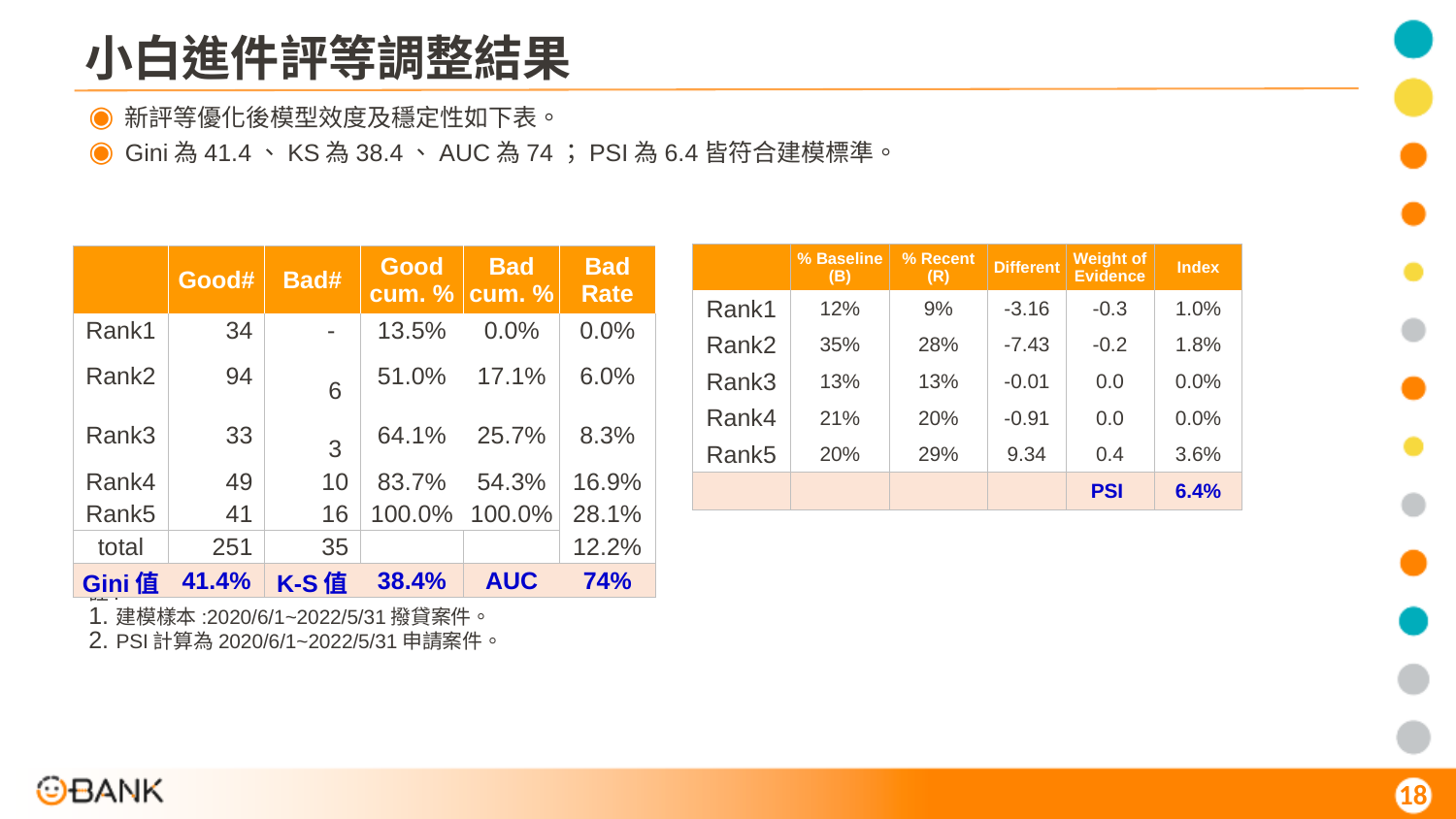

小白進件評等調整結果
新評等優化後模型效度及穩定性如下表。
Gini為41.4、KS為38.4、AUC為74；PSI為6.4皆符合建模標準。
|  | % Baseline (B) | % Recent (R) | Different | Weight of Evidence | Index |
| --- | --- | --- | --- | --- | --- |
| Rank1 | 12% | 9% | -3.16 | -0.3 | 1.0% |
| Rank2 | 35% | 28% | -7.43 | -0.2 | 1.8% |
| Rank3 | 13% | 13% | -0.01 | 0.0 | 0.0% |
| Rank4 | 21% | 20% | -0.91 | 0.0 | 0.0% |
| Rank5 | 20% | 29% | 9.34 | 0.4 | 3.6% |
|  |  |  |  | PSI | 6.4% |
|  | Good# | Bad# | Good cum. % | Bad cum. % | Bad Rate |
| --- | --- | --- | --- | --- | --- |
| Rank1 | 34 | - | 13.5% | 0.0% | 0.0% |
| Rank2 | 94 | 6 | 51.0% | 17.1% | 6.0% |
| Rank3 | 33 | 3 | 64.1% | 25.7% | 8.3% |
| Rank4 | 49 | 10 | 83.7% | 54.3% | 16.9% |
| Rank5 | 41 | 16 | 100.0% | 100.0% | 28.1% |
| total | 251 | 35 |  |  | 12.2% |
| Gini值 | 41.4% | K-S值 | 38.4% | AUC | 74% |
註:
建模樣本:2020/6/1~2022/5/31撥貸案件。
PSI計算為2020/6/1~2022/5/31申請案件。